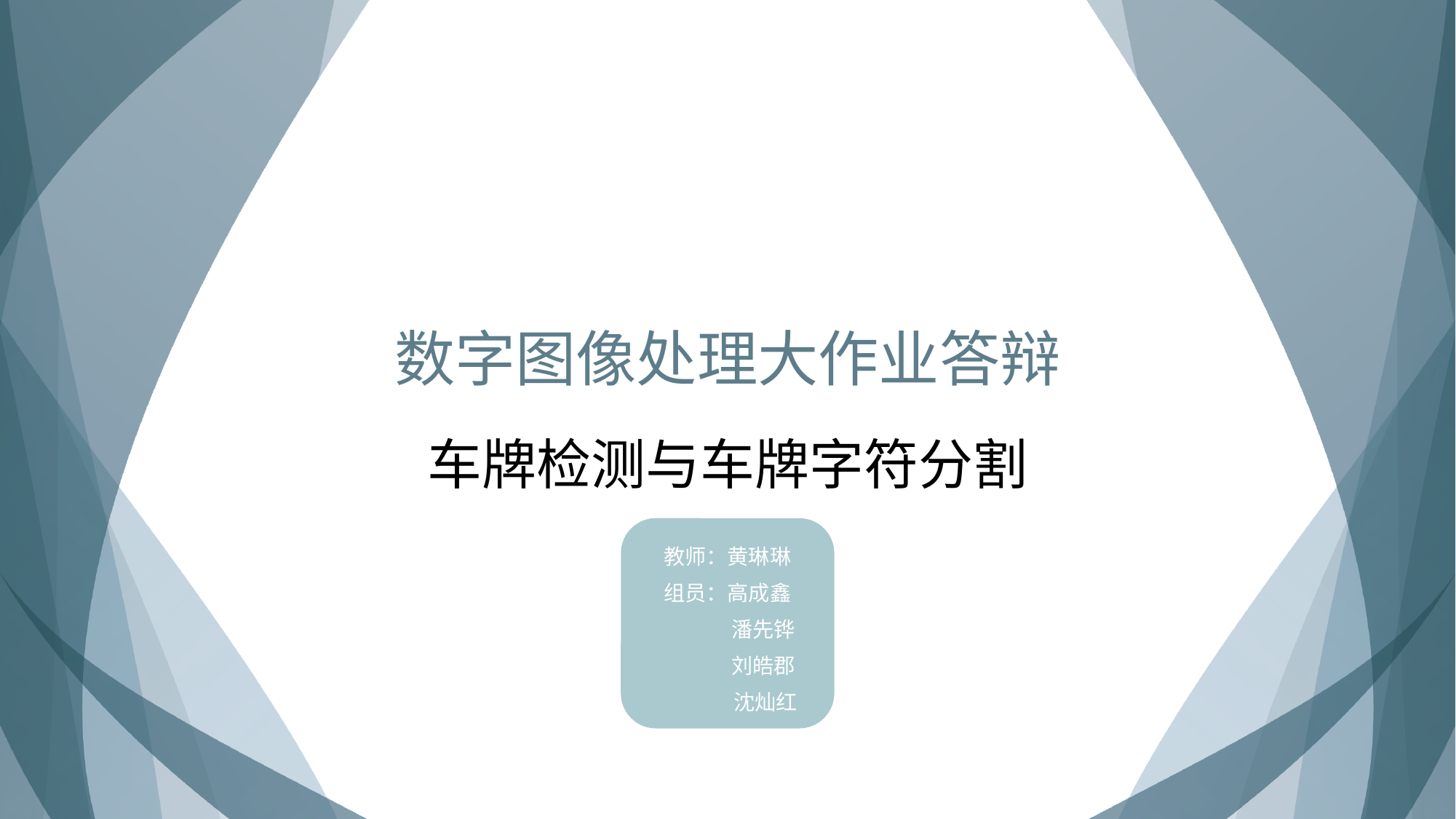

数字图像处理大作业答辩
车牌检测与车牌字符分割
教师：黄琳琳
组员：高成鑫
              潘先铧
              刘皓郡
               沈灿红